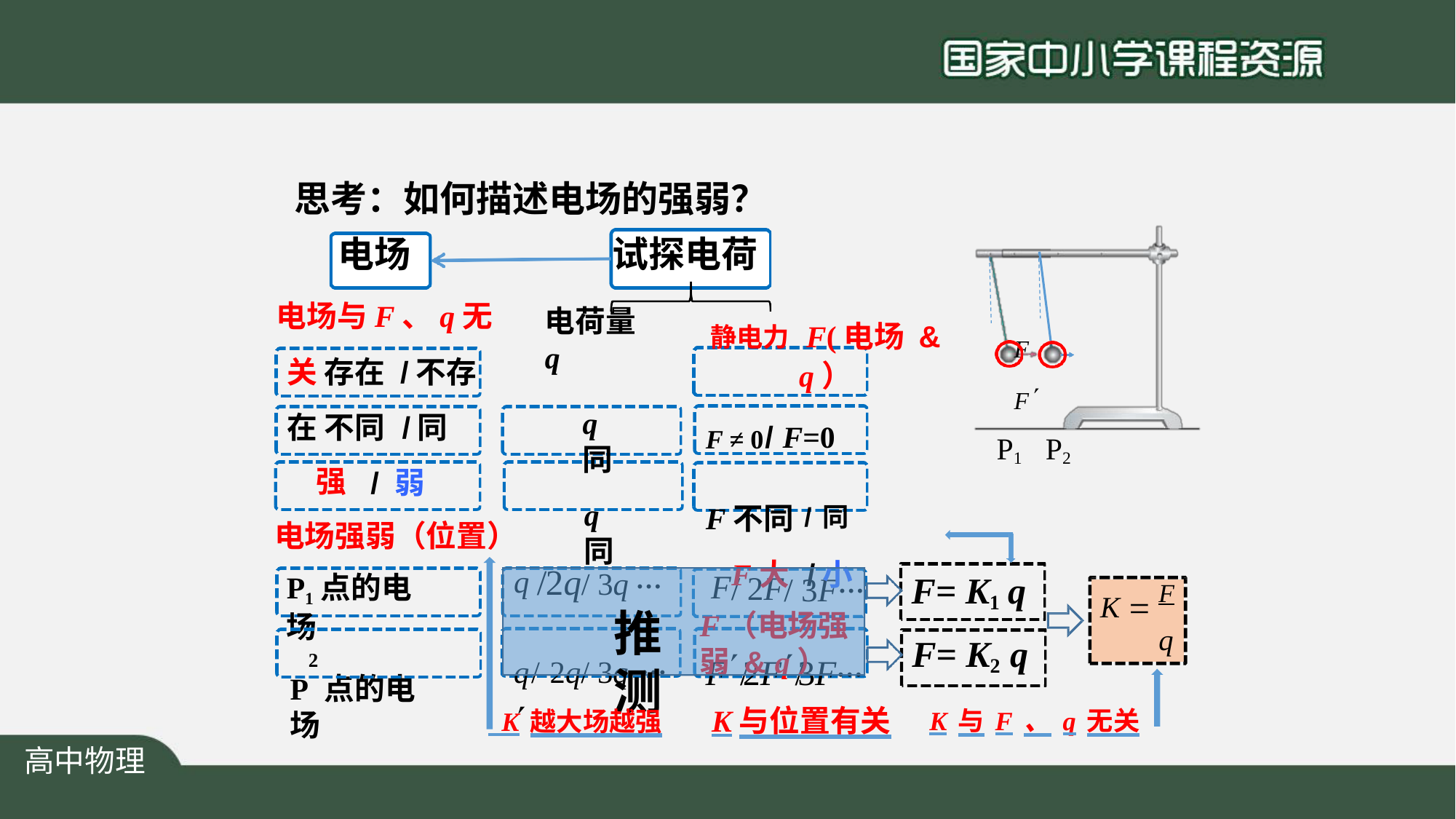

# 思考：如何描述电场的强弱？

电场
电场与F、q无关 存在 /不存在 不同 /同
试探电荷

静电力 F(电场 & q）
F ≠ 0/ F=0
F不同/同
F大 /小
F（电场强弱 & q）

电荷量q

F	F′
P1	P2

q同
q同

强

/ 弱
电场强弱（位置）

q /2q/ 3q …	F/ 2F/ 3F…
q/ 2q/ 3q …	F′/2F′/3F…′
F= K1 q

P1点的电场
P 点的电场

K = F
q
推	测

F= K2 q
  K越大场越强	K与位置有关	K与F、q无关
2

高中物理